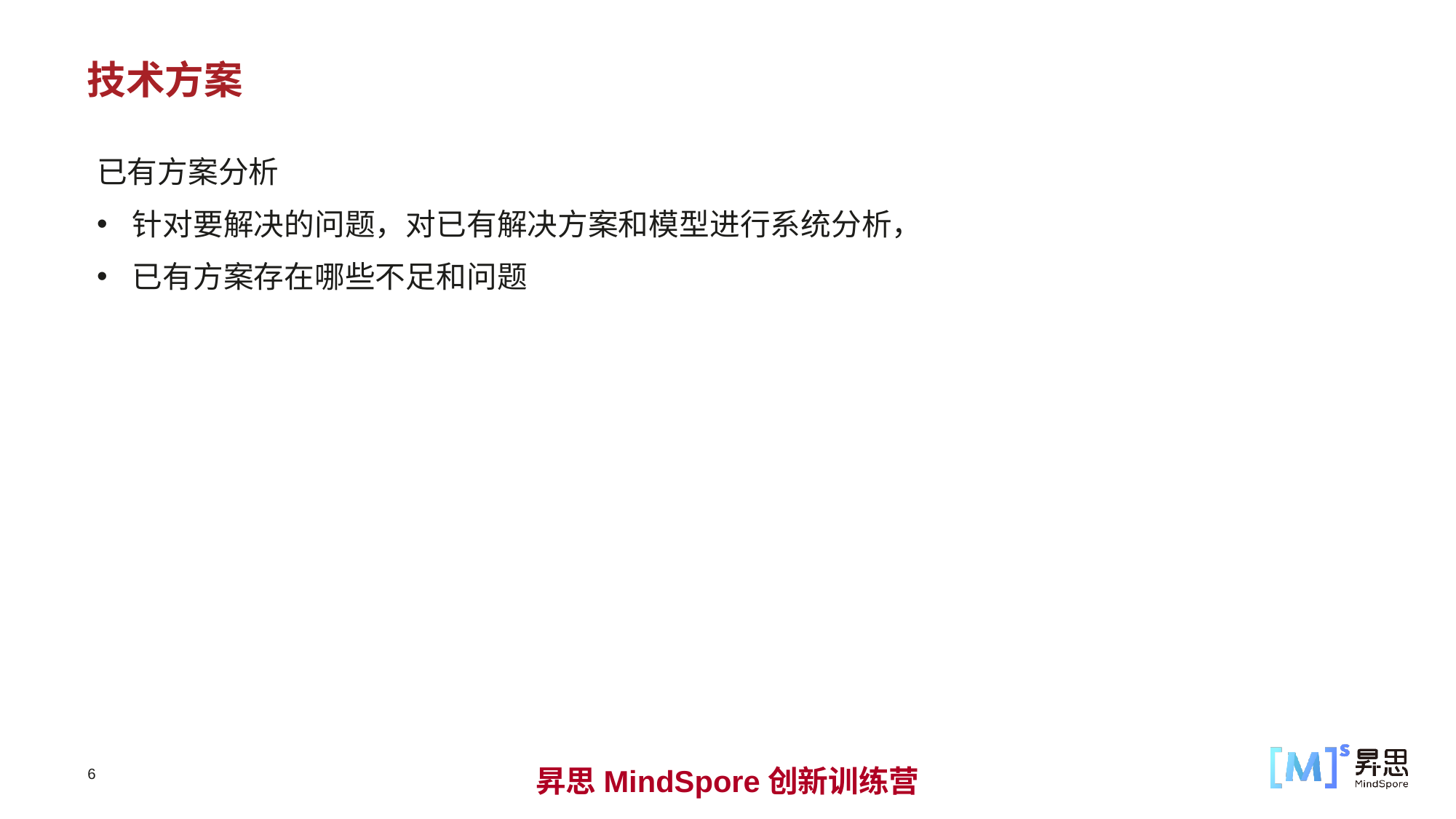

技术方案
已有方案分析
针对要解决的问题，对已有解决方案和模型进行系统分析，
已有方案存在哪些不足和问题